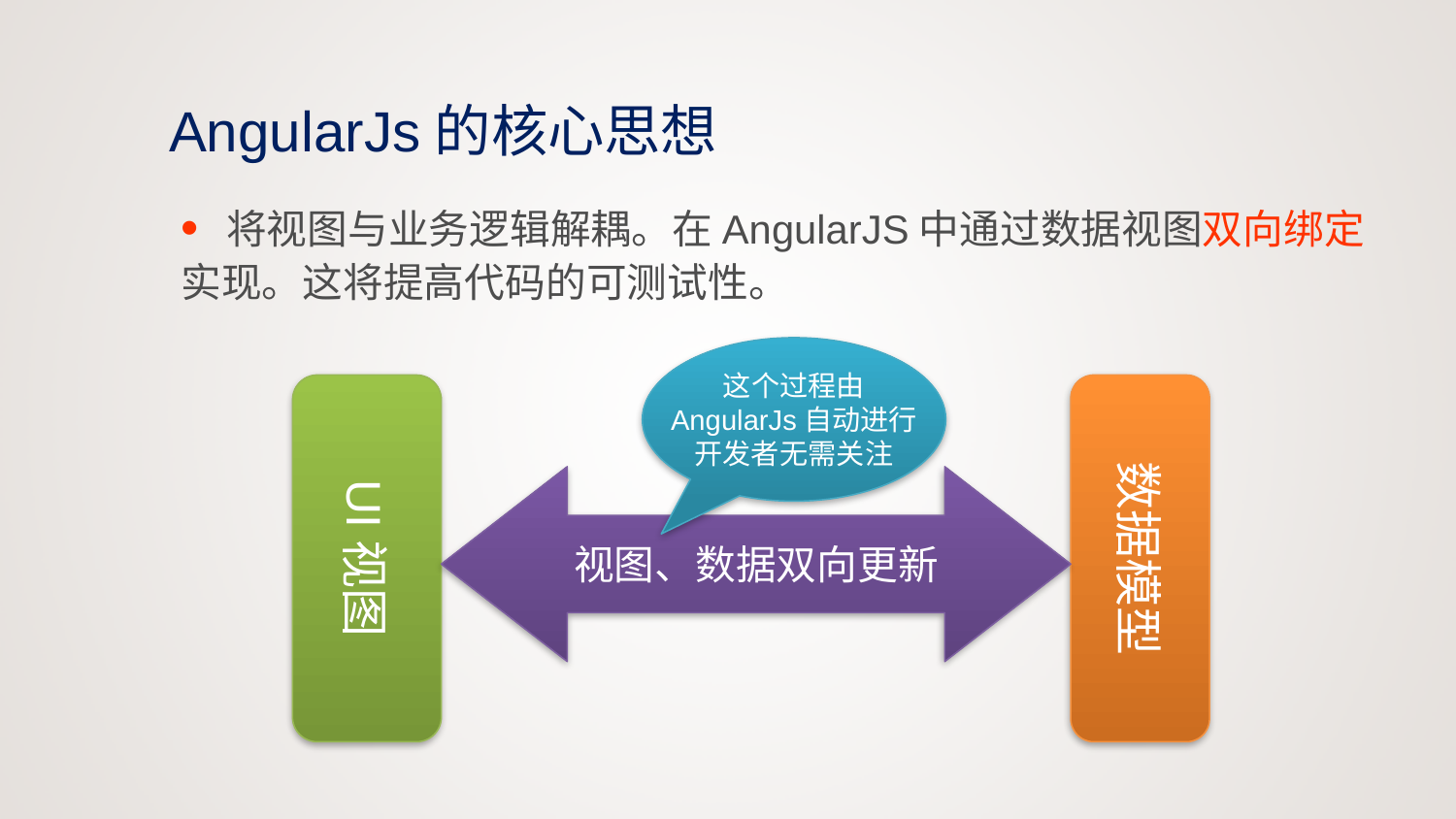

AngularJs的核心思想
  将视图与业务逻辑解耦。在AngularJS中通过数据视图双向绑定实现。这将提高代码的可测试性。
这个过程由
AngularJs自动进行
开发者无需关注
UI视图
数据模型
视图、数据双向更新